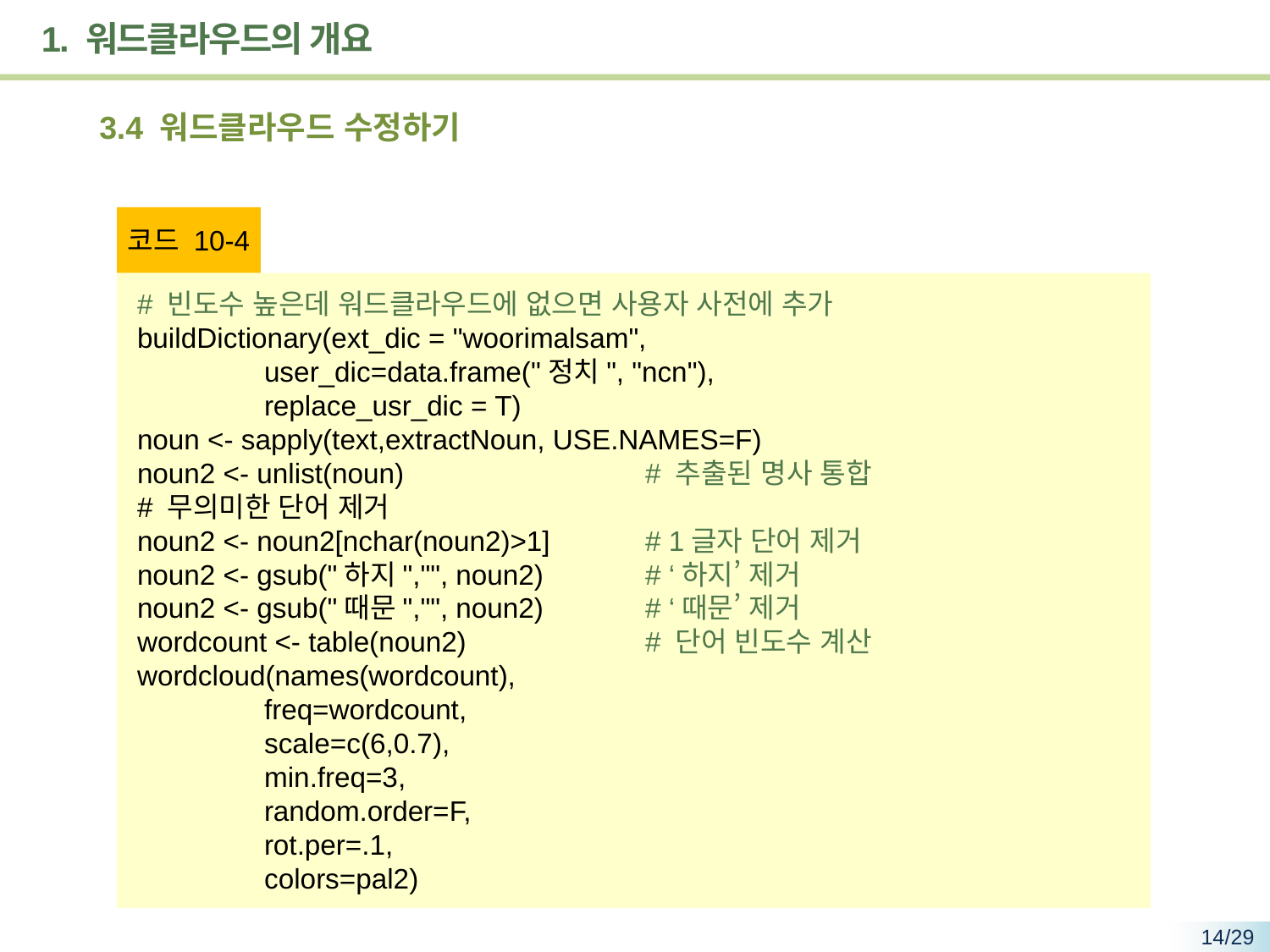

# 1. 워드클라우드의 개요
   3.4 워드클라우드 수정하기

코드 10-4

# 빈도수 높은데 워드클라우드에 없으면 사용자 사전에 추가
buildDictionary(ext_dic = "woorimalsam",
 	user_dic=data.frame("정치", "ncn"),
 	replace_usr_dic = T)
noun <- sapply(text,extractNoun, USE.NAMES=F)
noun2 <- unlist(noun) 		# 추출된 명사 통합
# 무의미한 단어 제거
noun2 <- noun2[nchar(noun2)>1] 	# 1글자 단어 제거
noun2 <- gsub("하지","", noun2) 	# ‘하지’ 제거
noun2 <- gsub("때문","", noun2) 	# ‘때문’ 제거
wordcount <- table(noun2) 		# 단어 빈도수 계산
wordcloud(names(wordcount),
 	freq=wordcount,
	scale=c(6,0.7),
 	min.freq=3,
 	random.order=F,
 	rot.per=.1,
 	colors=pal2)